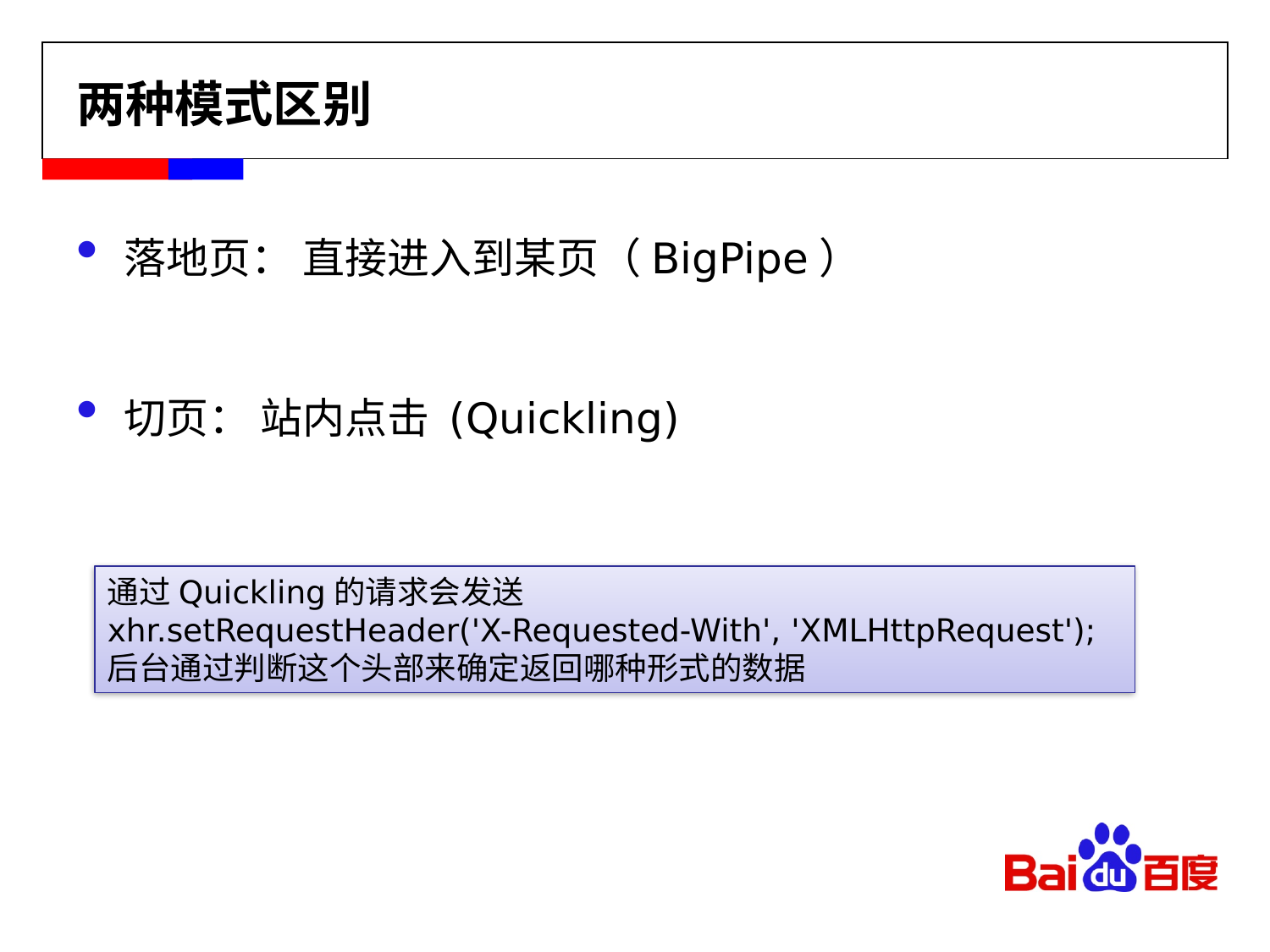

# 两种模式区别
落地页： 直接进⼊到某页（BigPipe）

切页： 站内点击 (Quickling)
通过Quickling的请求会发送
xhr.setRequestHeader('X-Requested-With', 'XMLHttpRequest');
后台通过判断这个头部来确定返回哪种形式的数据